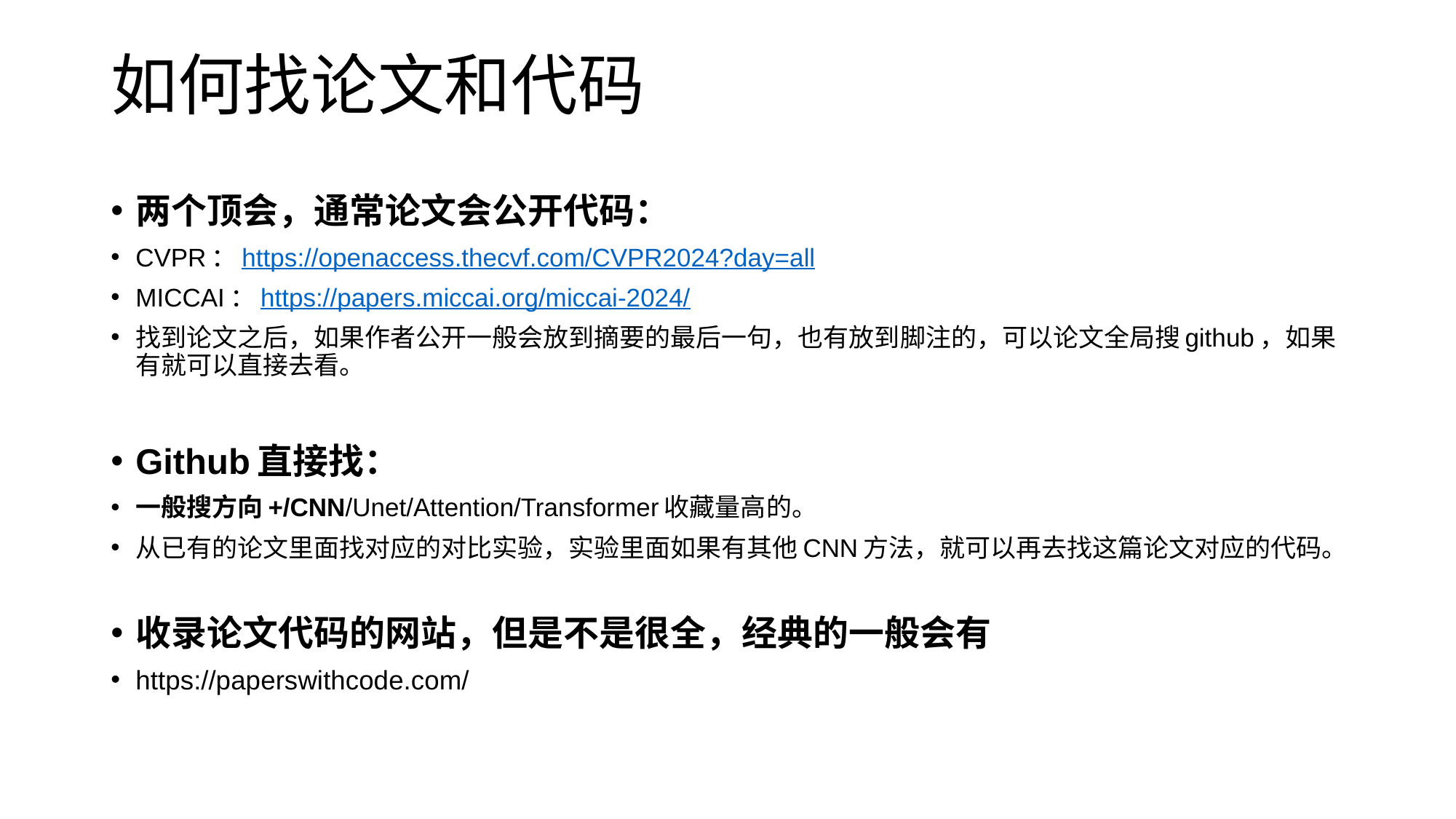

# 如何找论文和代码
两个顶会，通常论文会公开代码：
CVPR：https://openaccess.thecvf.com/CVPR2024?day=all
MICCAI：https://papers.miccai.org/miccai-2024/
找到论文之后，如果作者公开一般会放到摘要的最后一句，也有放到脚注的，可以论文全局搜github，如果有就可以直接去看。

Github直接找：
一般搜方向+/CNN/Unet/Attention/Transformer收藏量高的。
从已有的论文里面找对应的对比实验，实验里面如果有其他CNN方法，就可以再去找这篇论文对应的代码。

收录论文代码的网站，但是不是很全，经典的一般会有
https://paperswithcode.com/